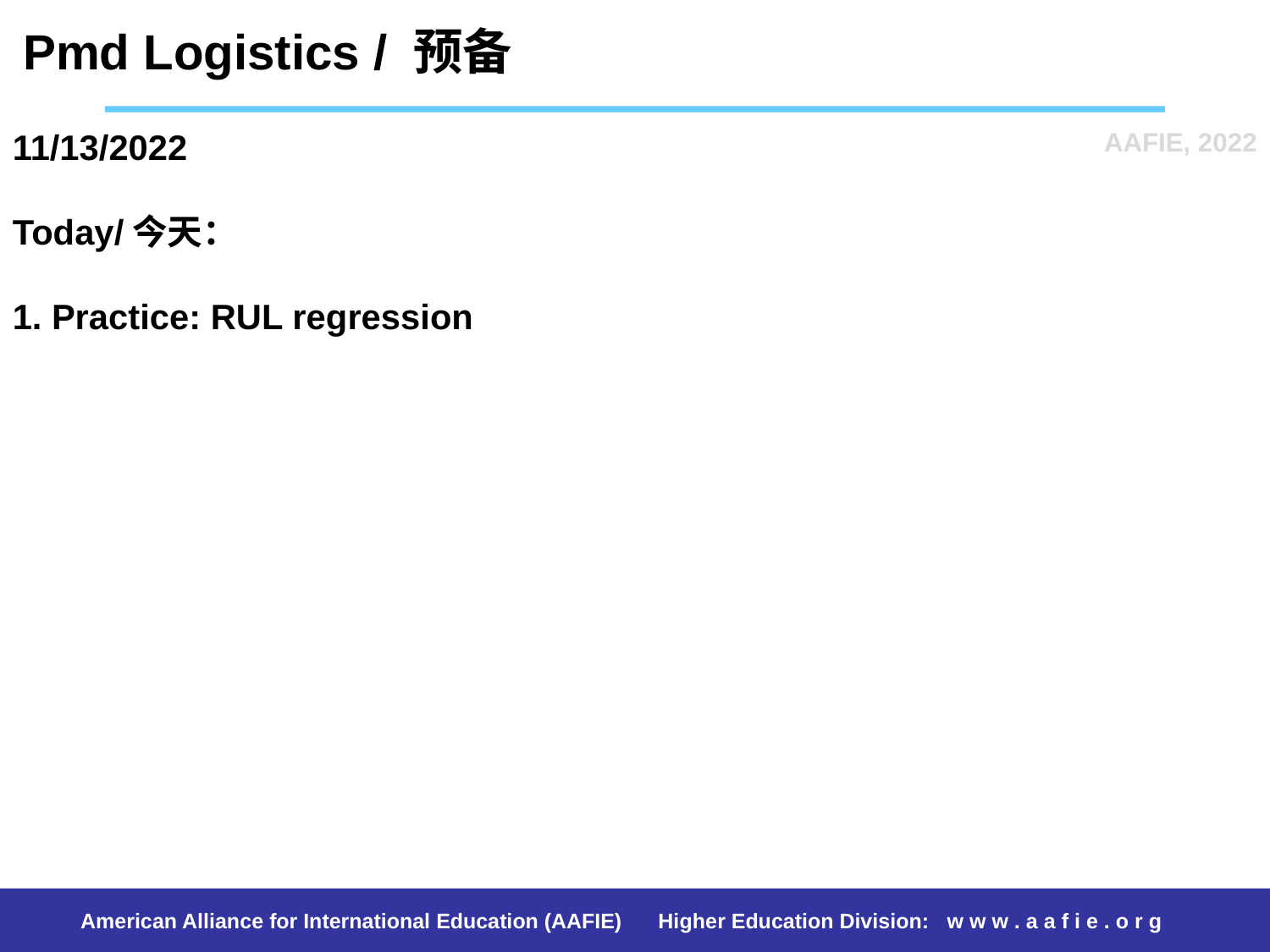

Pmd Logistics / 预备
AAFIE, 2022
# 11/13/2022 Today/今天： 1. Practice: RUL regression